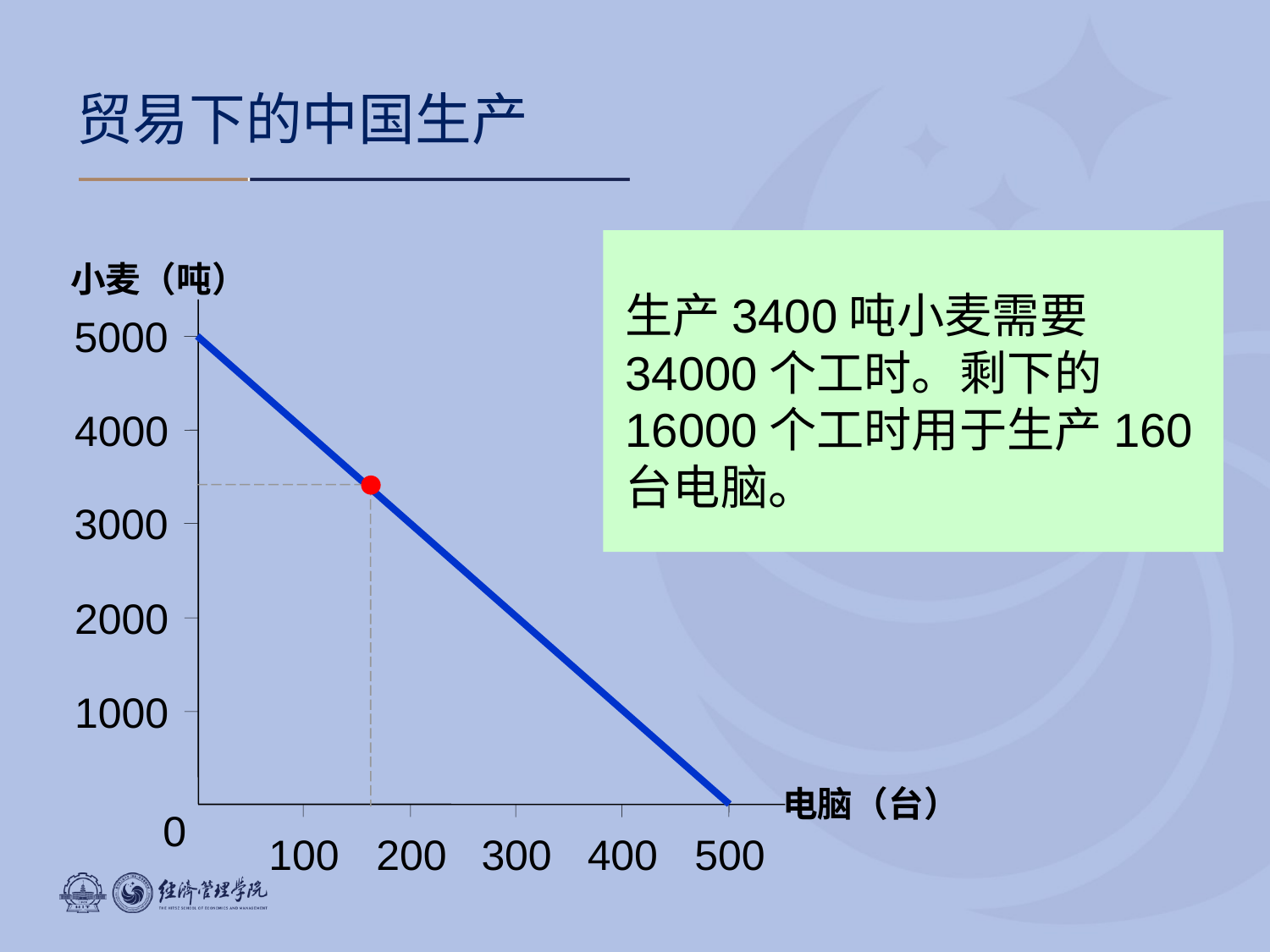

# 贸易下的中国生产

生产3400吨小麦需要34000个工时。剩下的16000个工时用于生产160台电脑。
小麦（吨）

5000

4000

3000

2000

1000

0

100

200

500

300

400
电脑（台）

或5000吨小麦，